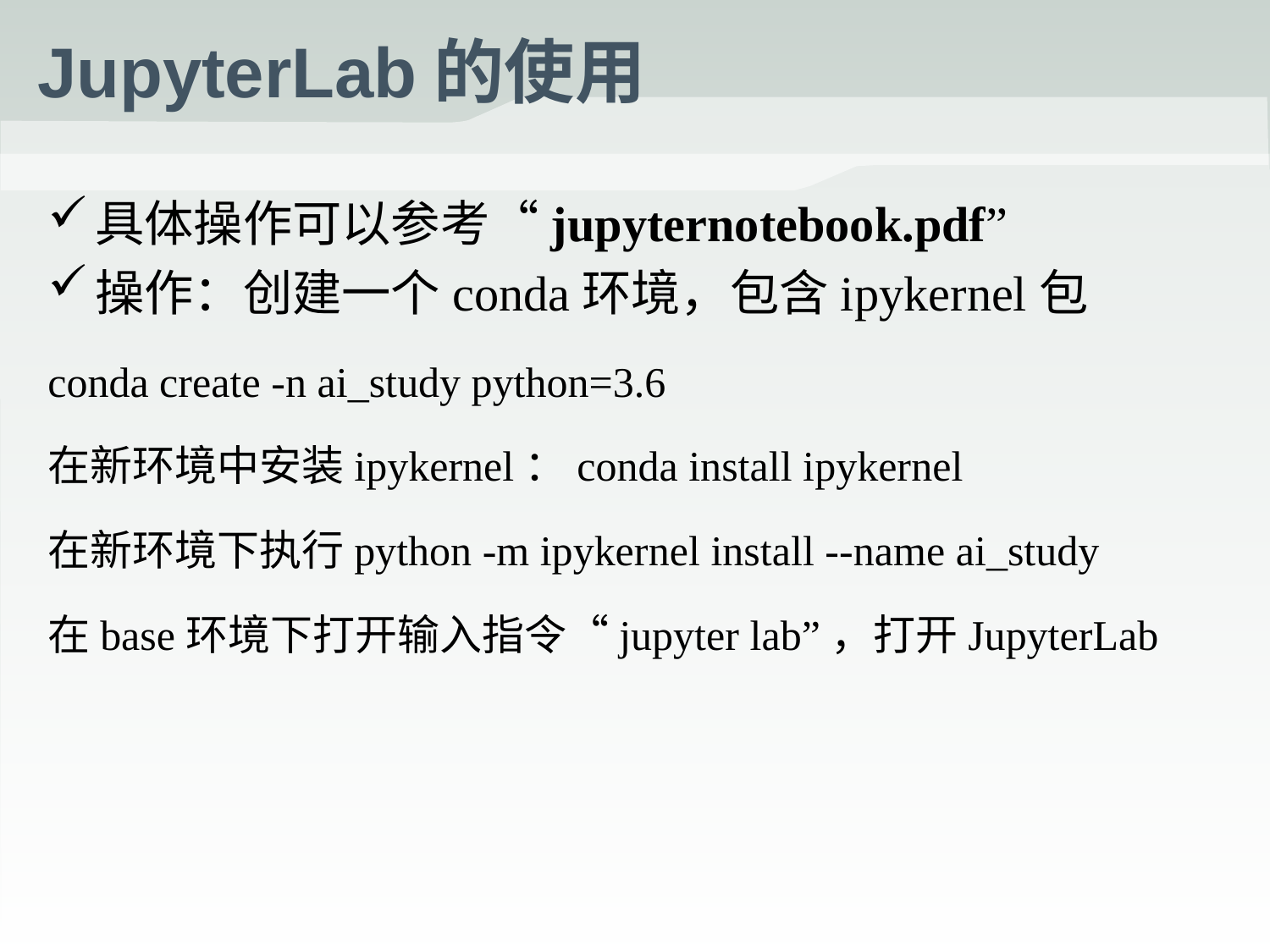

# JupyterLab的使用
具体操作可以参考“jupyternotebook.pdf”
操作：创建一个conda环境，包含ipykernel包
conda create -n ai_study python=3.6
在新环境中安装ipykernel：conda install ipykernel
在新环境下执行python -m ipykernel install --name ai_study
在base环境下打开输入指令“jupyter lab”，打开JupyterLab